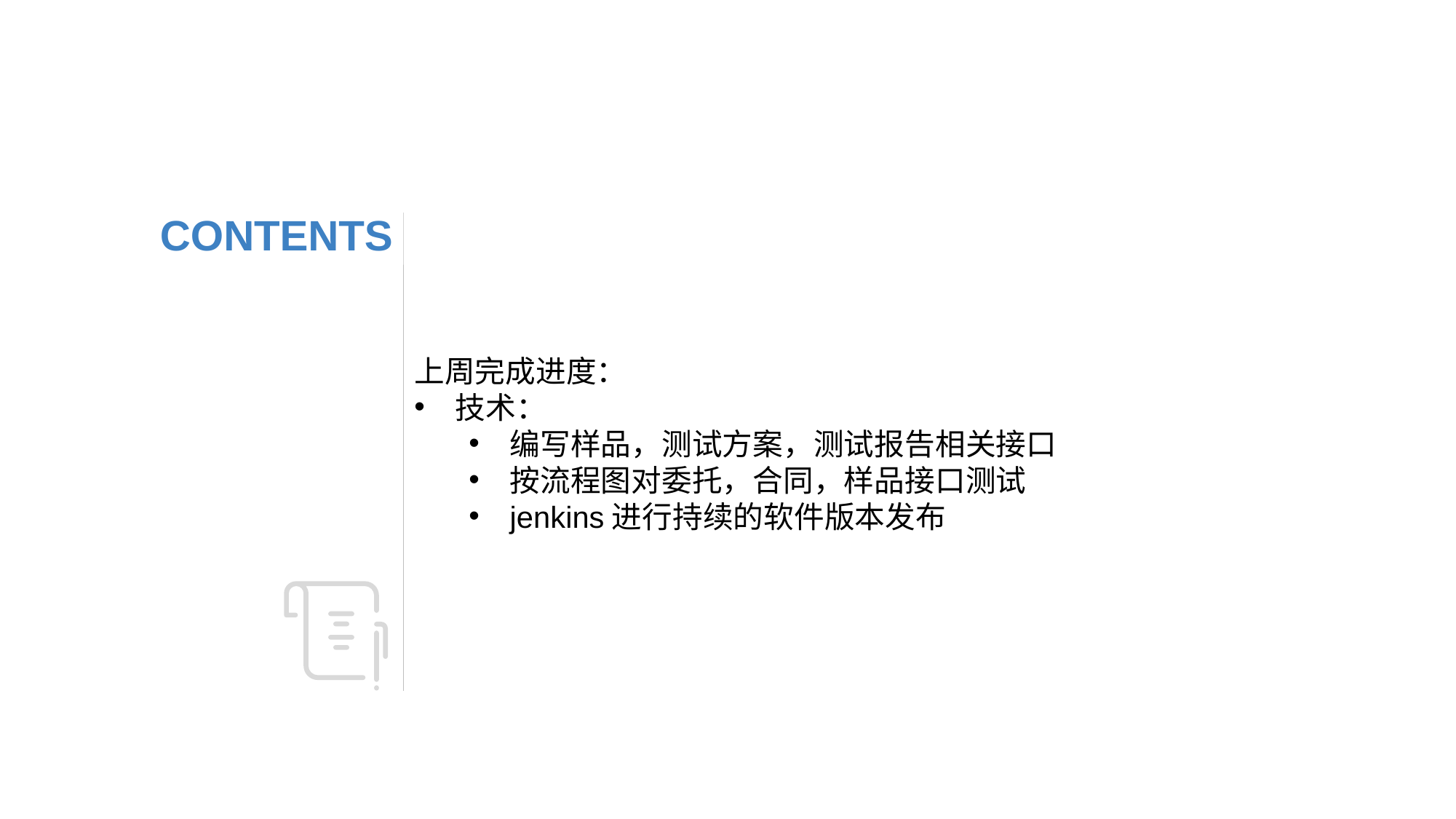

上周完成进度：
技术：
编写样品，测试方案，测试报告相关接口
按流程图对委托，合同，样品接口测试
jenkins进行持续的软件版本发布
CONTENTS